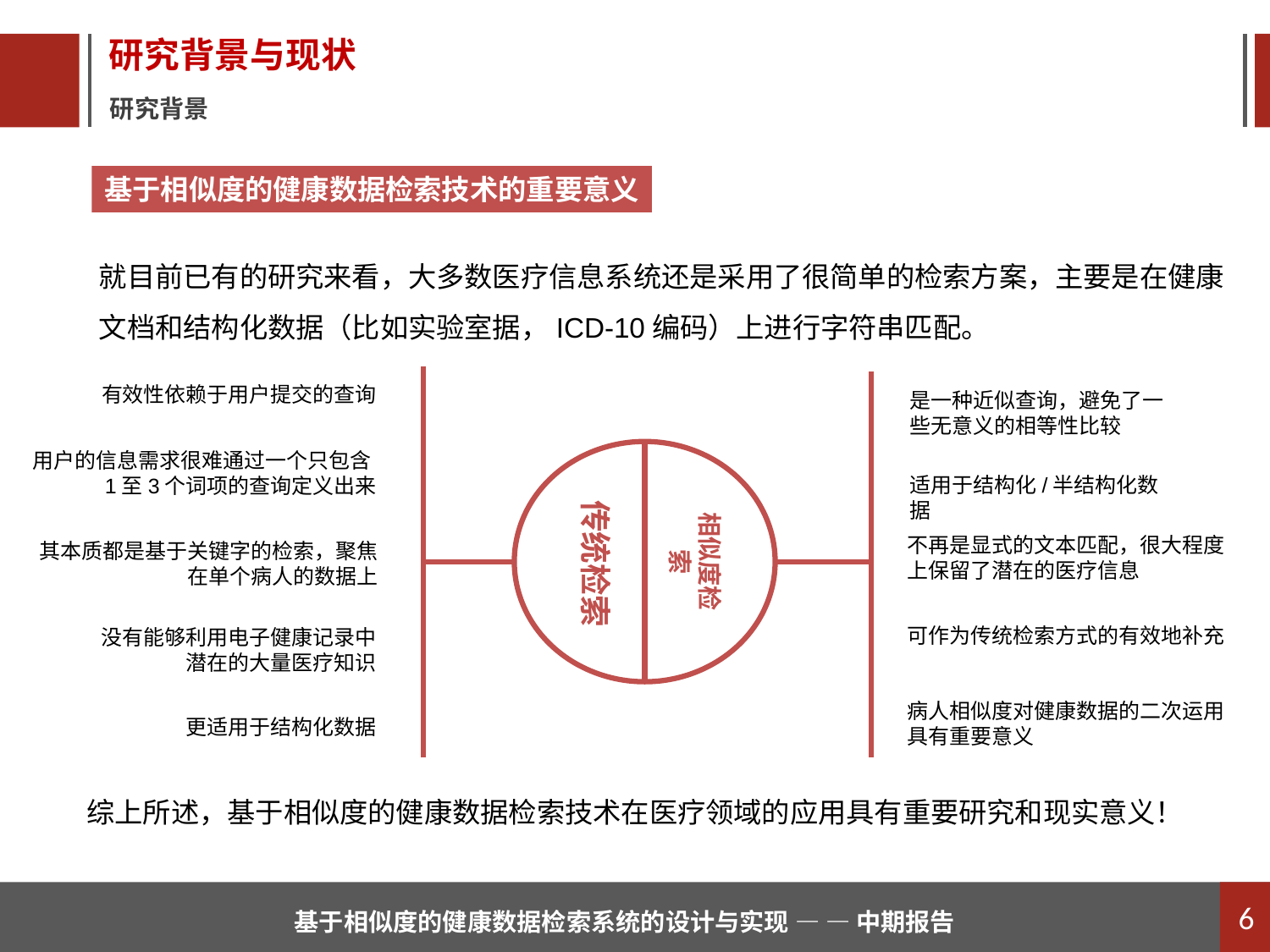

研究背景与现状

研究背景
基于相似度的健康数据检索技术的重要意义
就目前已有的研究来看，大多数医疗信息系统还是采用了很简单的检索方案，主要是在健康文档和结构化数据（比如实验室据，ICD-10编码）上进行字符串匹配。
有效性依赖于用户提交的查询
是一种近似查询，避免了一些无意义的相等性比较
用户的信息需求很难通过一个只包含1至3个词项的查询定义出来

传统检索
相似度检索
适用于结构化/半结构化数据
不再是显式的文本匹配，很大程度上保留了潜在的医疗信息
其本质都是基于关键字的检索，聚焦在单个病人的数据上
可作为传统检索方式的有效地补充
没有能够利用电子健康记录中潜在的大量医疗知识
病人相似度对健康数据的二次运用具有重要意义
更适用于结构化数据
综上所述，基于相似度的健康数据检索技术在医疗领域的应用具有重要研究和现实意义！

6
基于相似度的健康数据检索系统的设计与实现 — — 中期报告